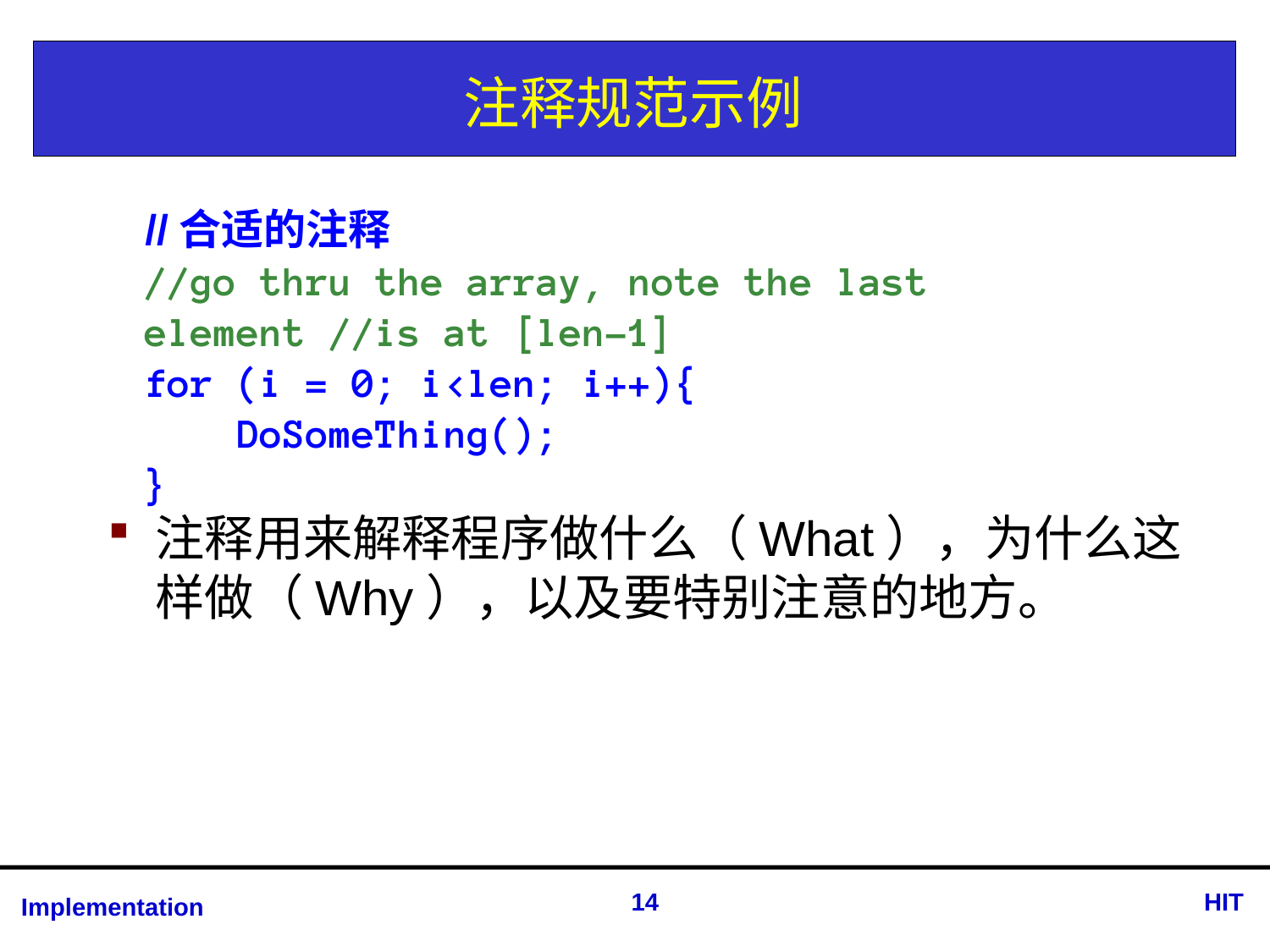

# 注释规范示例
//合适的注释
//go thru the array, note the last element //is at [len-1]
for (i = 0; i<len; i++){
    DoSomeThing();
}
注释用来解释程序做什么（What），为什么这样做（Why），以及要特别注意的地方。